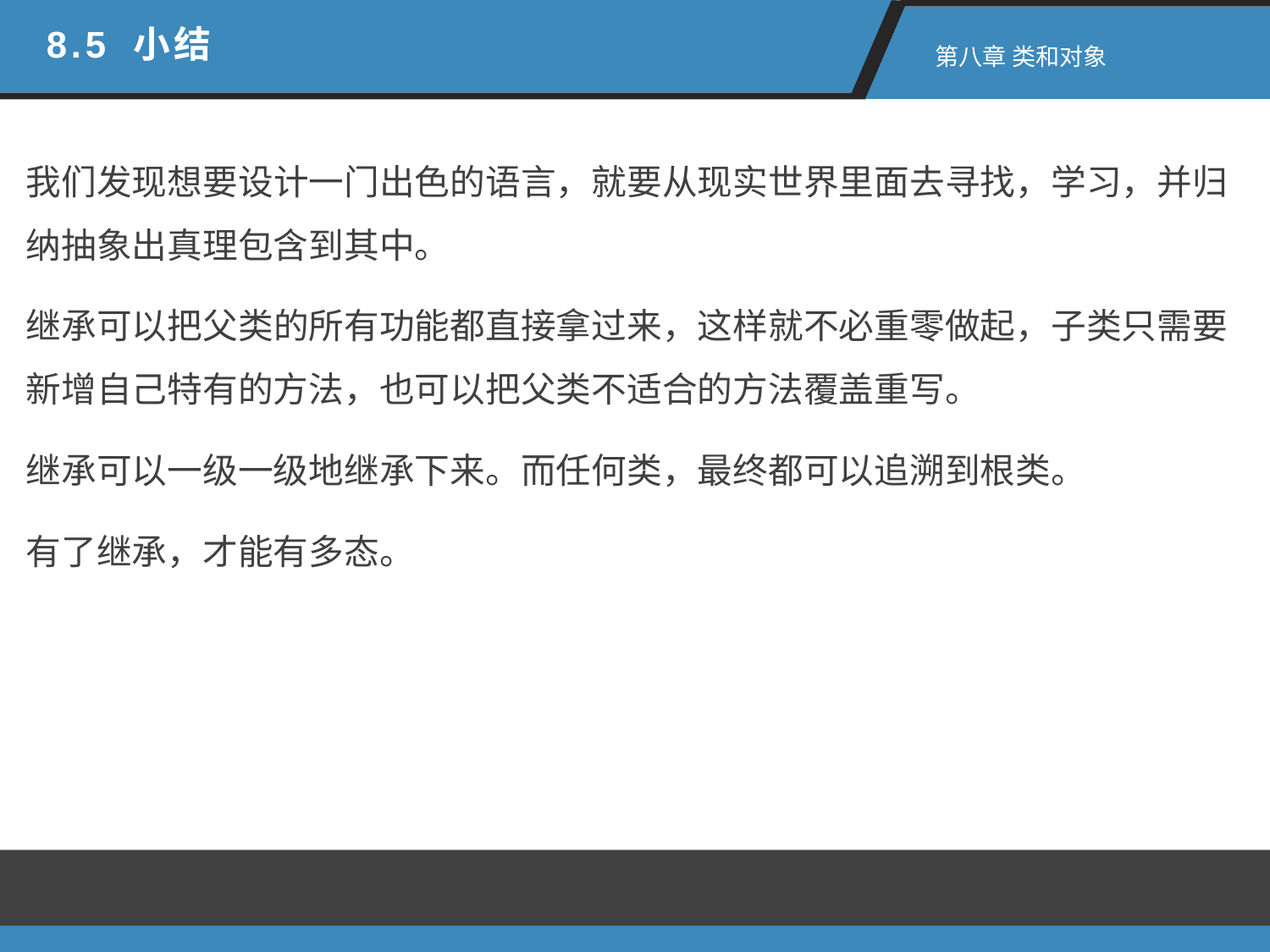

8.5 小结
  第八章 类和对象
我们发现想要设计一门出色的语言，就要从现实世界里面去寻找，学习，并归纳抽象出真理包含到其中。
继承可以把父类的所有功能都直接拿过来，这样就不必重零做起，子类只需要新增自己特有的方法，也可以把父类不适合的方法覆盖重写。
继承可以一级一级地继承下来。而任何类，最终都可以追溯到根类。
有了继承，才能有多态。